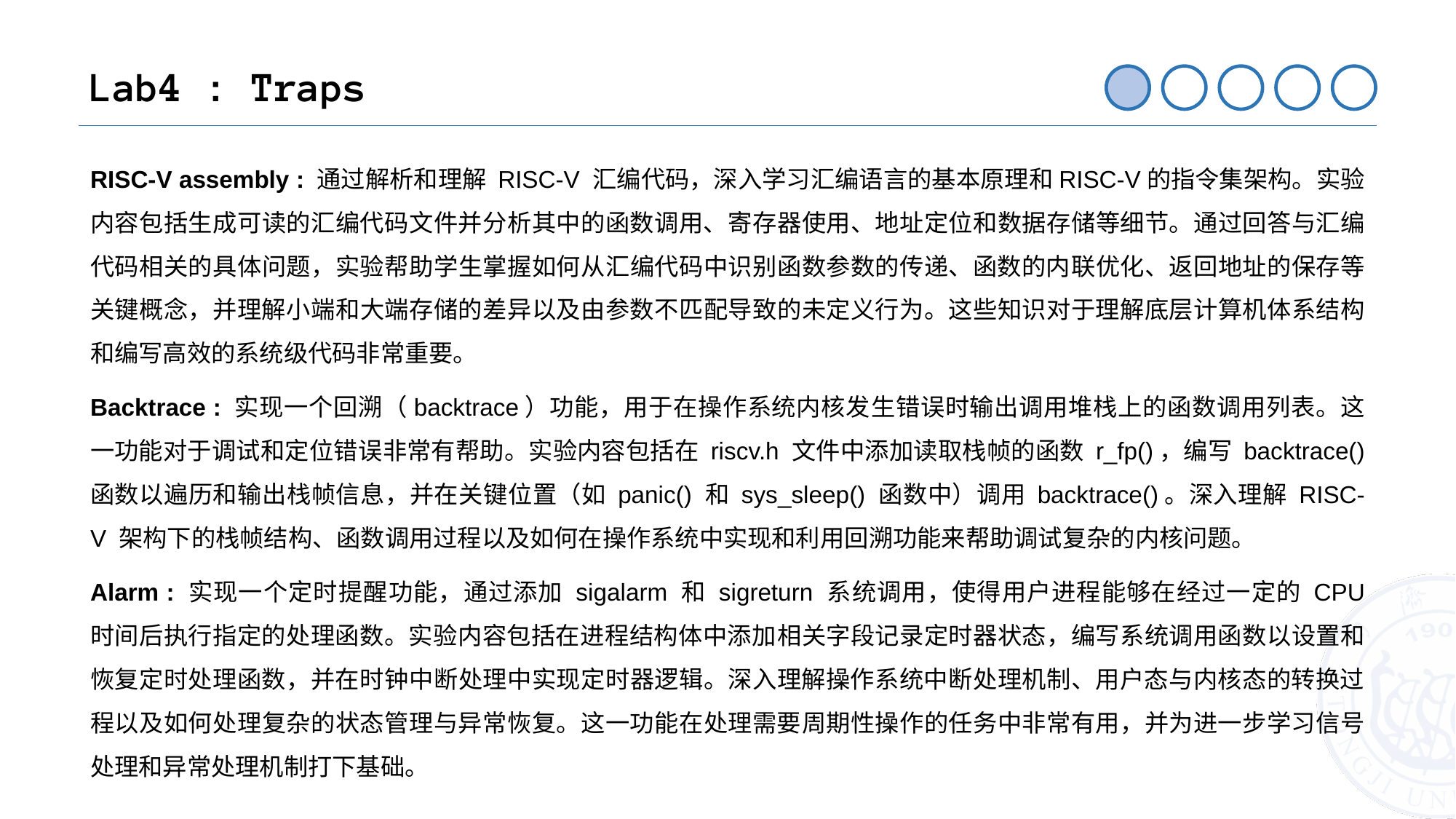

Lab4 : Traps

RISC-V assembly : 通过解析和理解 RISC-V 汇编代码，深入学习汇编语言的基本原理和RISC-V的指令集架构。实验内容包括生成可读的汇编代码文件并分析其中的函数调用、寄存器使用、地址定位和数据存储等细节。通过回答与汇编代码相关的具体问题，实验帮助学生掌握如何从汇编代码中识别函数参数的传递、函数的内联优化、返回地址的保存等关键概念，并理解小端和大端存储的差异以及由参数不匹配导致的未定义行为。这些知识对于理解底层计算机体系结构和编写高效的系统级代码非常重要。
Backtrace : 实现一个回溯（backtrace）功能，用于在操作系统内核发生错误时输出调用堆栈上的函数调用列表。这一功能对于调试和定位错误非常有帮助。实验内容包括在 riscv.h 文件中添加读取栈帧的函数 r_fp()，编写 backtrace() 函数以遍历和输出栈帧信息，并在关键位置（如 panic() 和 sys_sleep() 函数中）调用 backtrace()。深入理解 RISC-V 架构下的栈帧结构、函数调用过程以及如何在操作系统中实现和利用回溯功能来帮助调试复杂的内核问题。
Alarm : 实现一个定时提醒功能，通过添加 sigalarm 和 sigreturn 系统调用，使得用户进程能够在经过一定的 CPU 时间后执行指定的处理函数。实验内容包括在进程结构体中添加相关字段记录定时器状态，编写系统调用函数以设置和恢复定时处理函数，并在时钟中断处理中实现定时器逻辑。深入理解操作系统中断处理机制、用户态与内核态的转换过程以及如何处理复杂的状态管理与异常恢复。这一功能在处理需要周期性操作的任务中非常有用，并为进一步学习信号处理和异常处理机制打下基础。